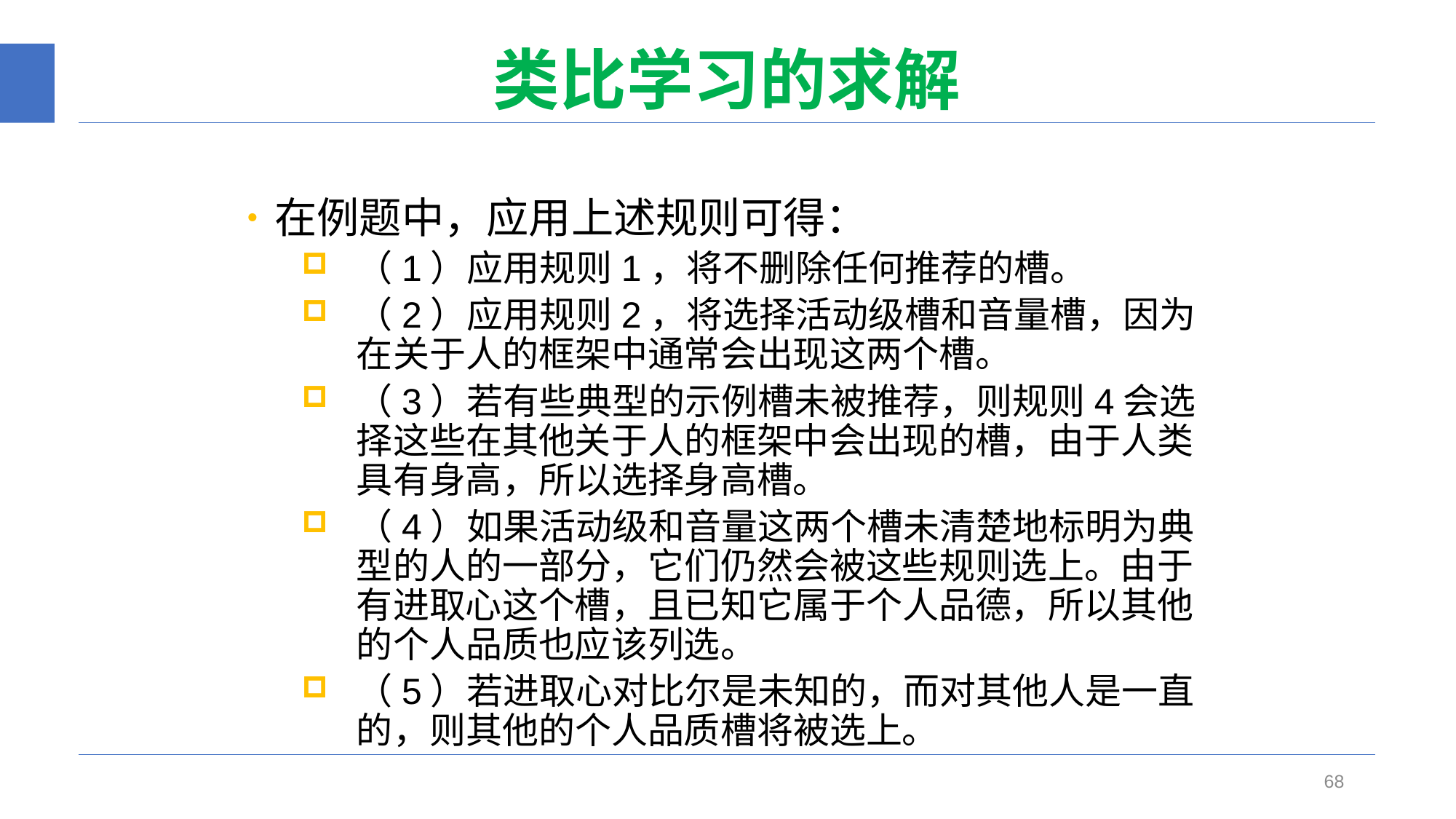

# 类比学习的求解
在例题中，应用上述规则可得：
（1）应用规则1，将不删除任何推荐的槽。
（2）应用规则2，将选择活动级槽和音量槽，因为在关于人的框架中通常会出现这两个槽。
（3）若有些典型的示例槽未被推荐，则规则4会选择这些在其他关于人的框架中会出现的槽，由于人类具有身高，所以选择身高槽。
（4）如果活动级和音量这两个槽未清楚地标明为典型的人的一部分，它们仍然会被这些规则选上。由于有进取心这个槽，且已知它属于个人品德，所以其他的个人品质也应该列选。
（5）若进取心对比尔是未知的，而对其他人是一直的，则其他的个人品质槽将被选上。
68